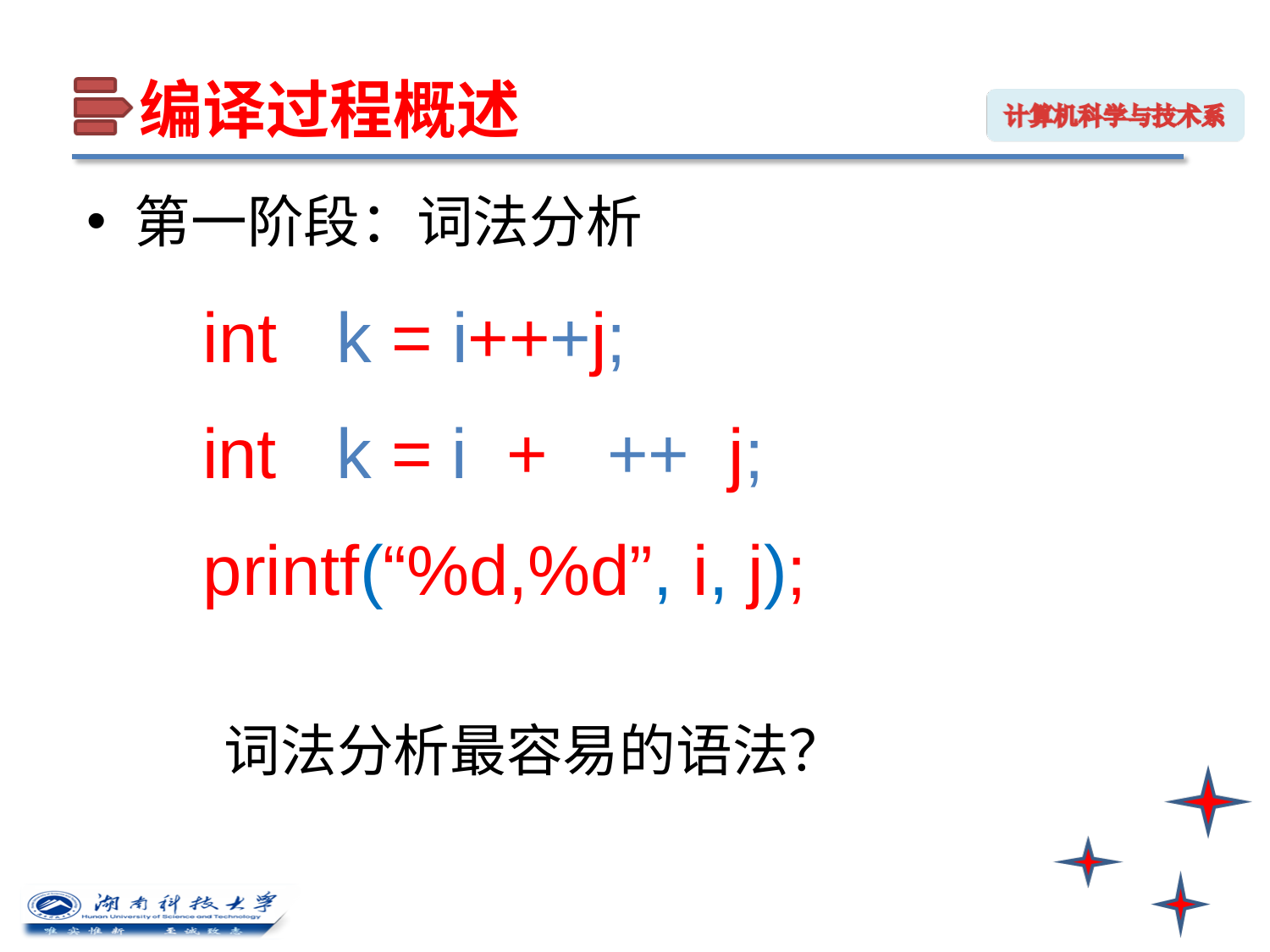

# 编译过程概述
第一阶段：词法分析
int   k = i+++j;
int   k = i  +   ++  j;
printf(“%d,%d”, i, j);
词法分析最容易的语法？